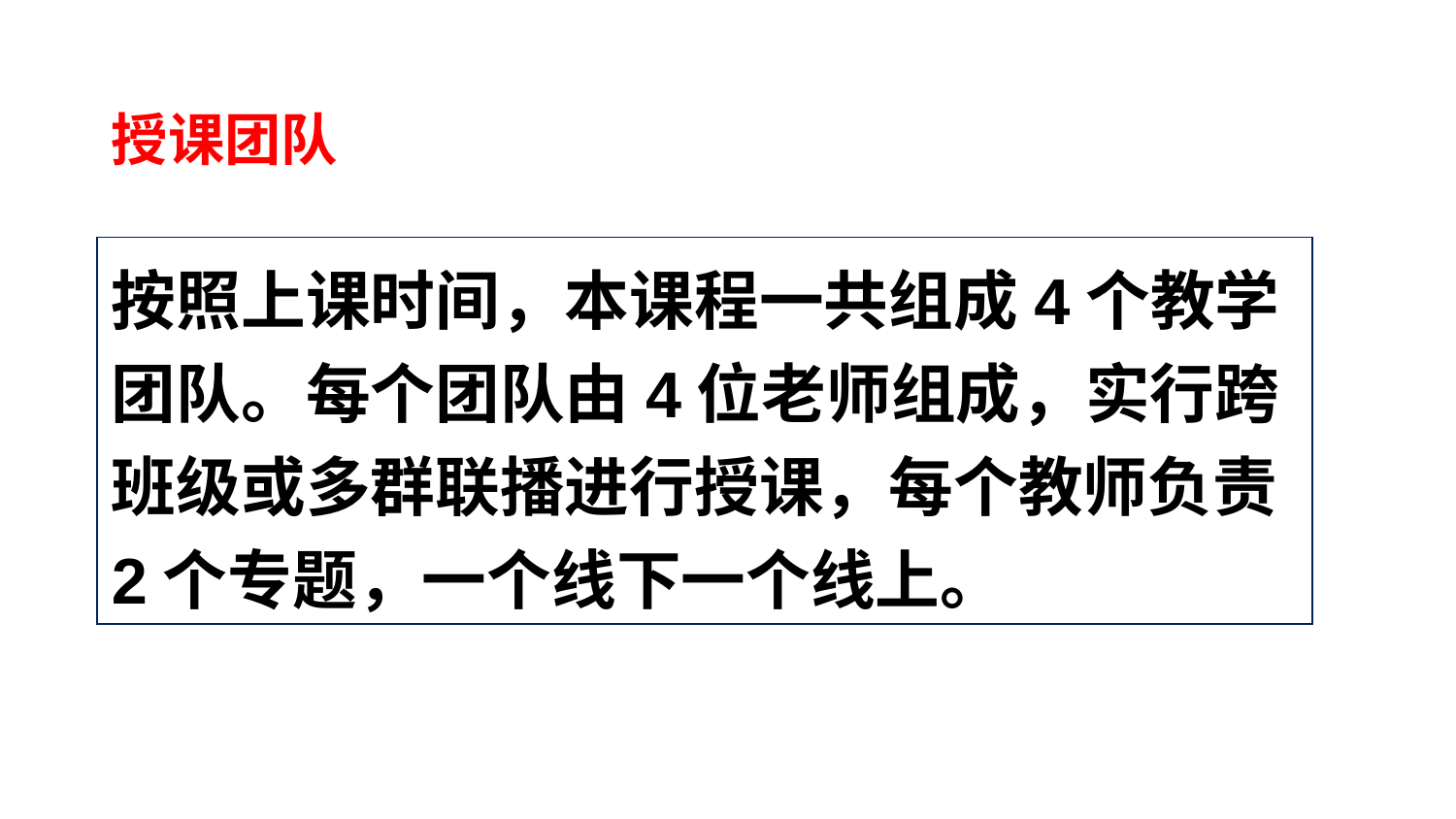

授课团队
按照上课时间，本课程一共组成4个教学团队。每个团队由4位老师组成，实行跨班级或多群联播进行授课，每个教师负责2个专题，一个线下一个线上。